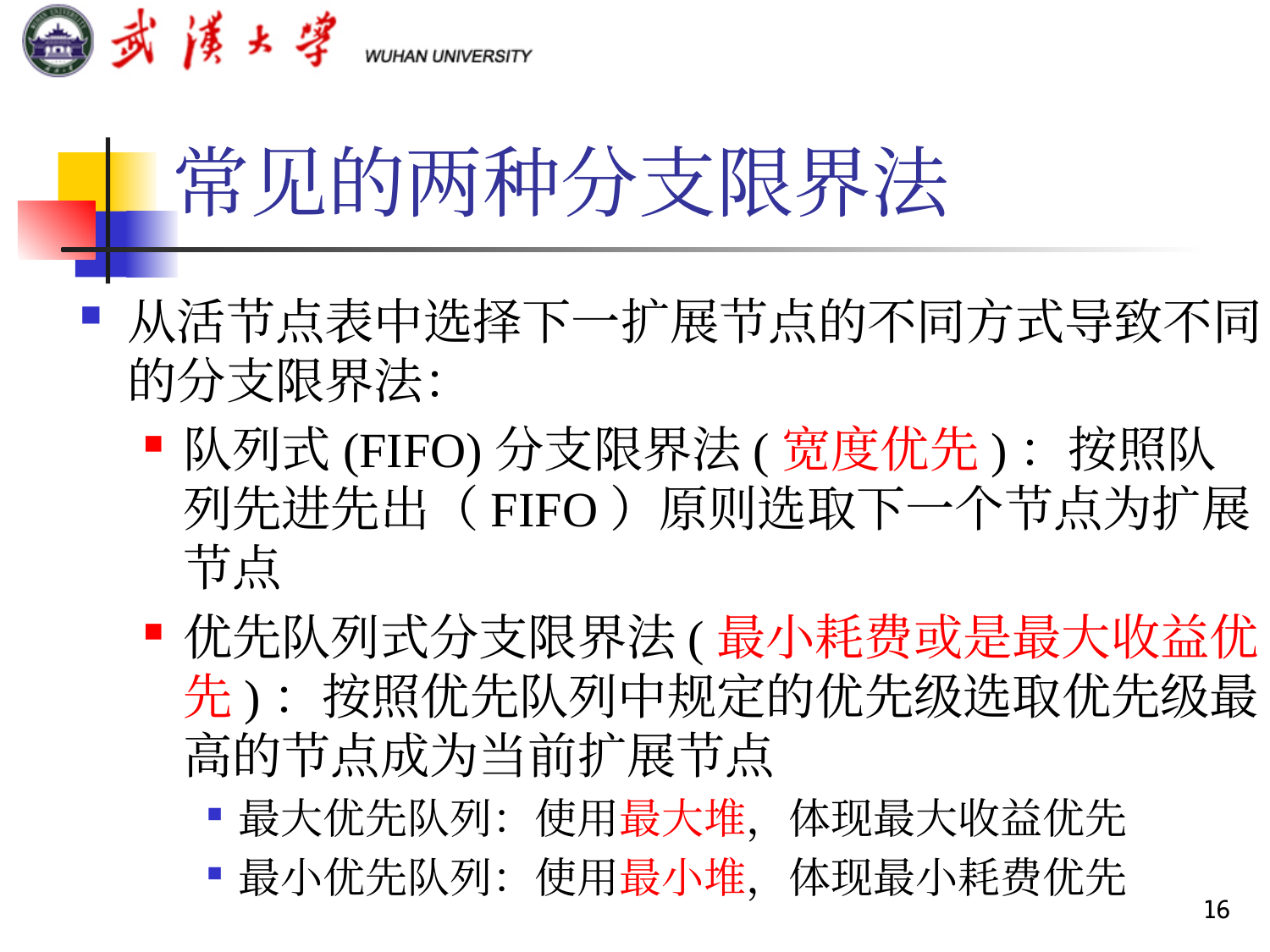

# 常见的两种分支限界法
从活节点表中选择下一扩展节点的不同方式导致不同的分支限界法：
队列式(FIFO)分支限界法(宽度优先)：按照队列先进先出（FIFO）原则选取下一个节点为扩展节点
优先队列式分支限界法(最小耗费或是最大收益优先)：按照优先队列中规定的优先级选取优先级最高的节点成为当前扩展节点
最大优先队列：使用最大堆，体现最大收益优先
最小优先队列：使用最小堆，体现最小耗费优先
16